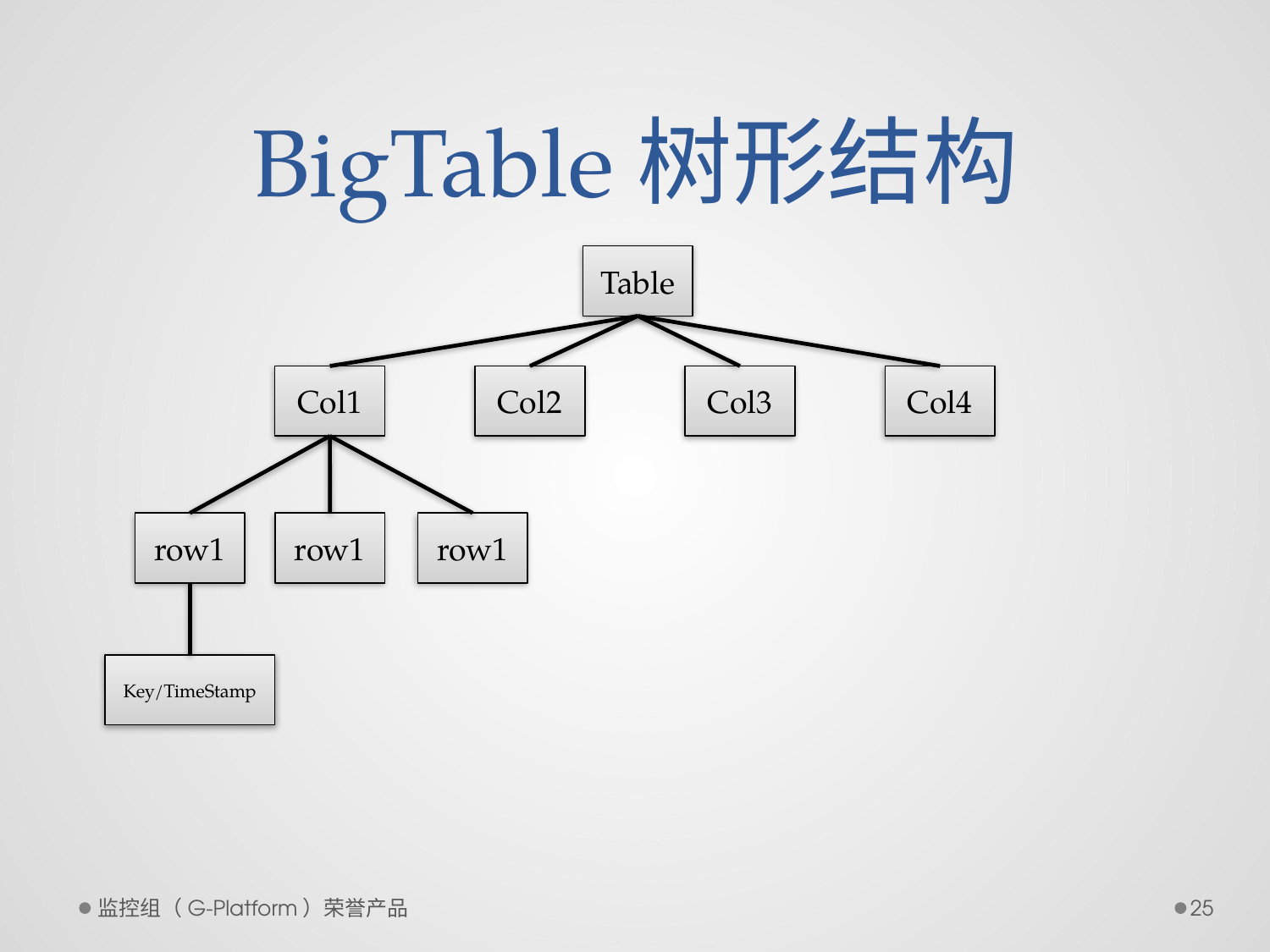

# BigTable树形结构
Table
Col1
Col2
Col3
Col4
row1
row1
row1
Key/TimeStamp
监控组（G-Platform）荣誉产品
25